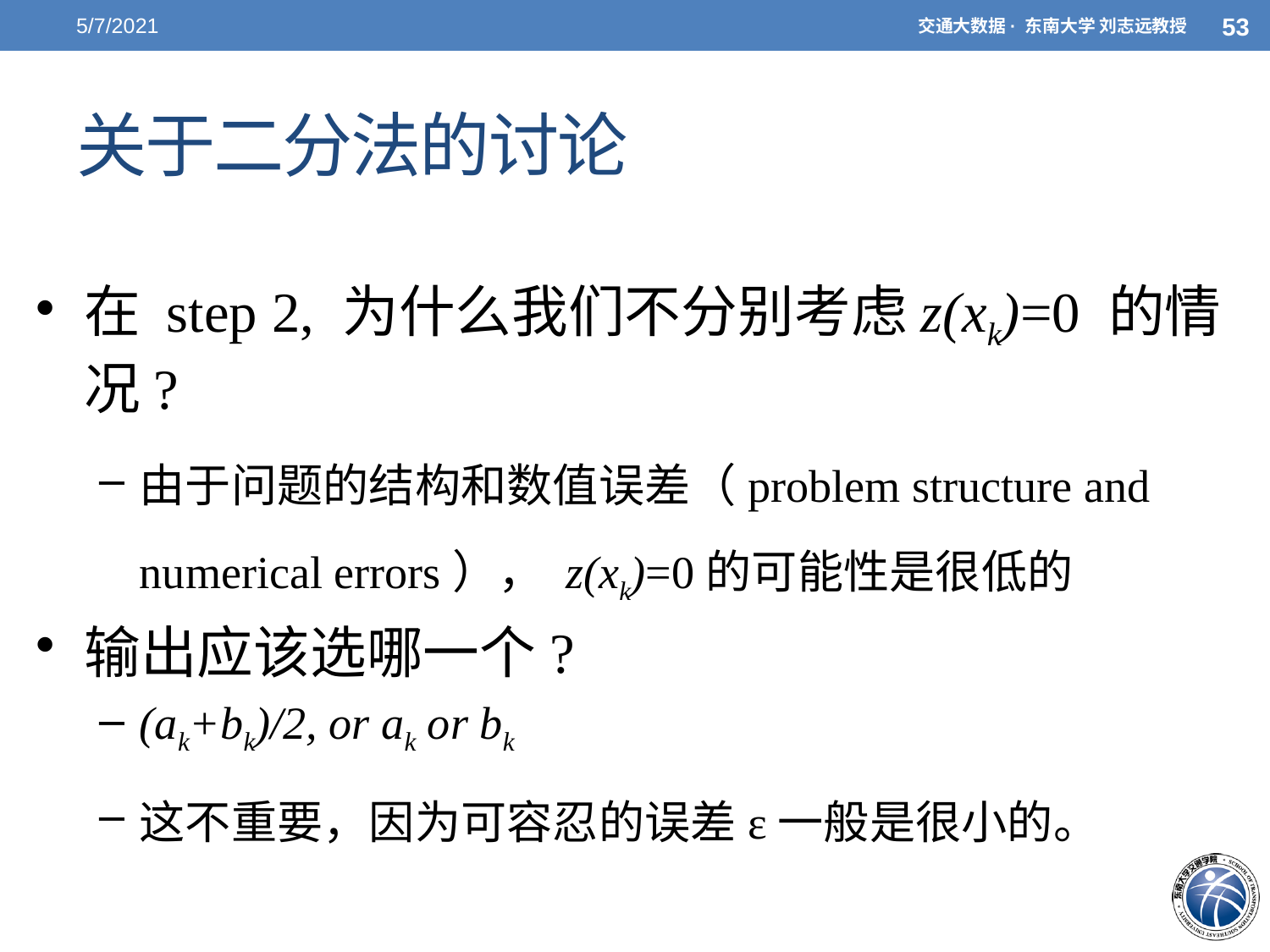

5/7/2021
交通大数据· 东南大学 刘志远教授
53
# 关于二分法的讨论
在 step 2, 为什么我们不分别考虑z(xk)=0 的情况?
由于问题的结构和数值误差（problem structure and numerical errors）， z(xk)=0的可能性是很低的
输出应该选哪一个?
(ak+bk)/2, or ak or bk
这不重要，因为可容忍的误差ε一般是很小的。